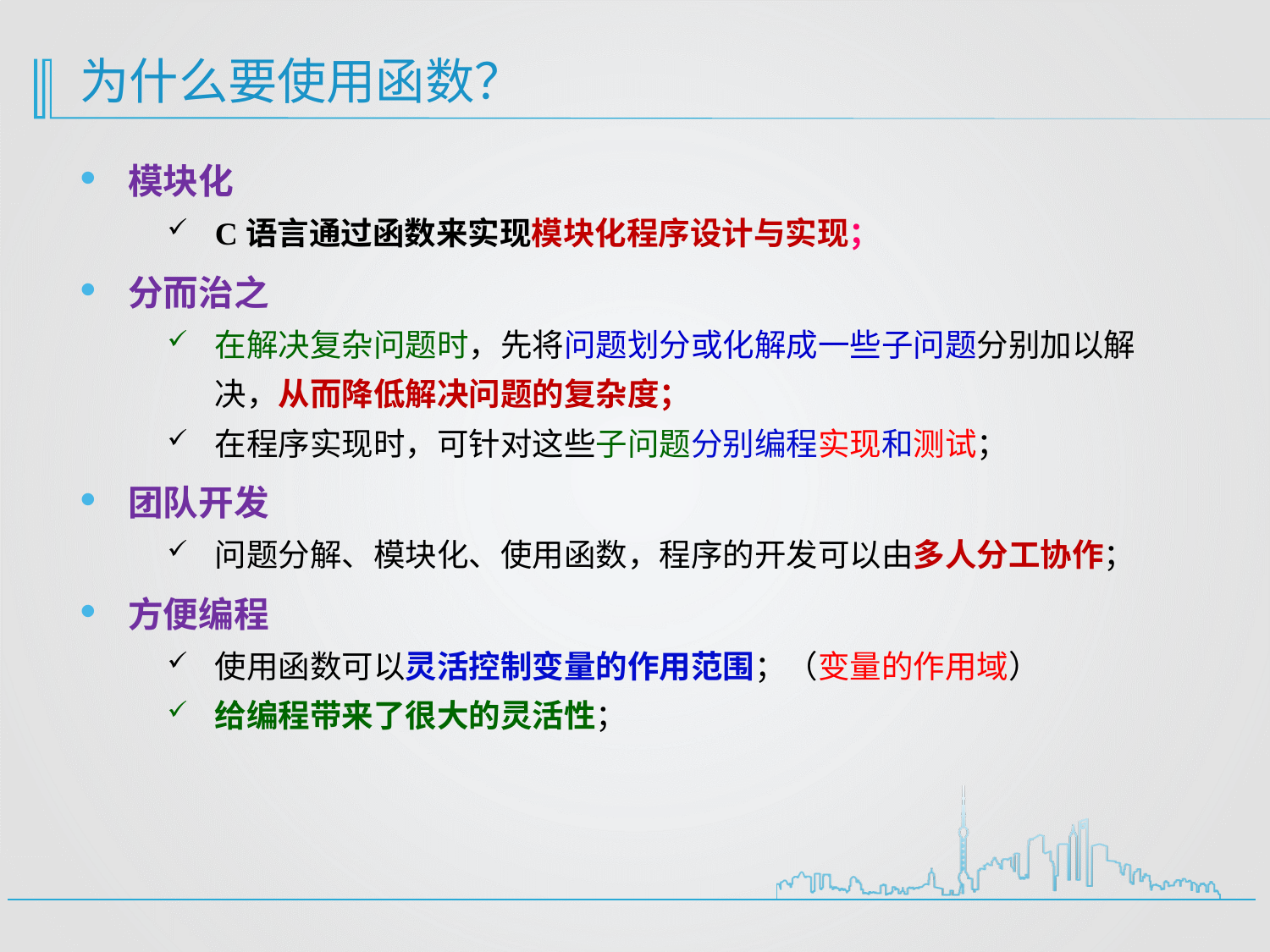

# 为什么要使用函数？
模块化
C语言通过函数来实现模块化程序设计与实现；
分而治之
在解决复杂问题时，先将问题划分或化解成一些子问题分别加以解决，从而降低解决问题的复杂度；
在程序实现时，可针对这些子问题分别编程实现和测试；
团队开发
问题分解、模块化、使用函数，程序的开发可以由多人分工协作；
方便编程
使用函数可以灵活控制变量的作用范围；（变量的作用域）
给编程带来了很大的灵活性；